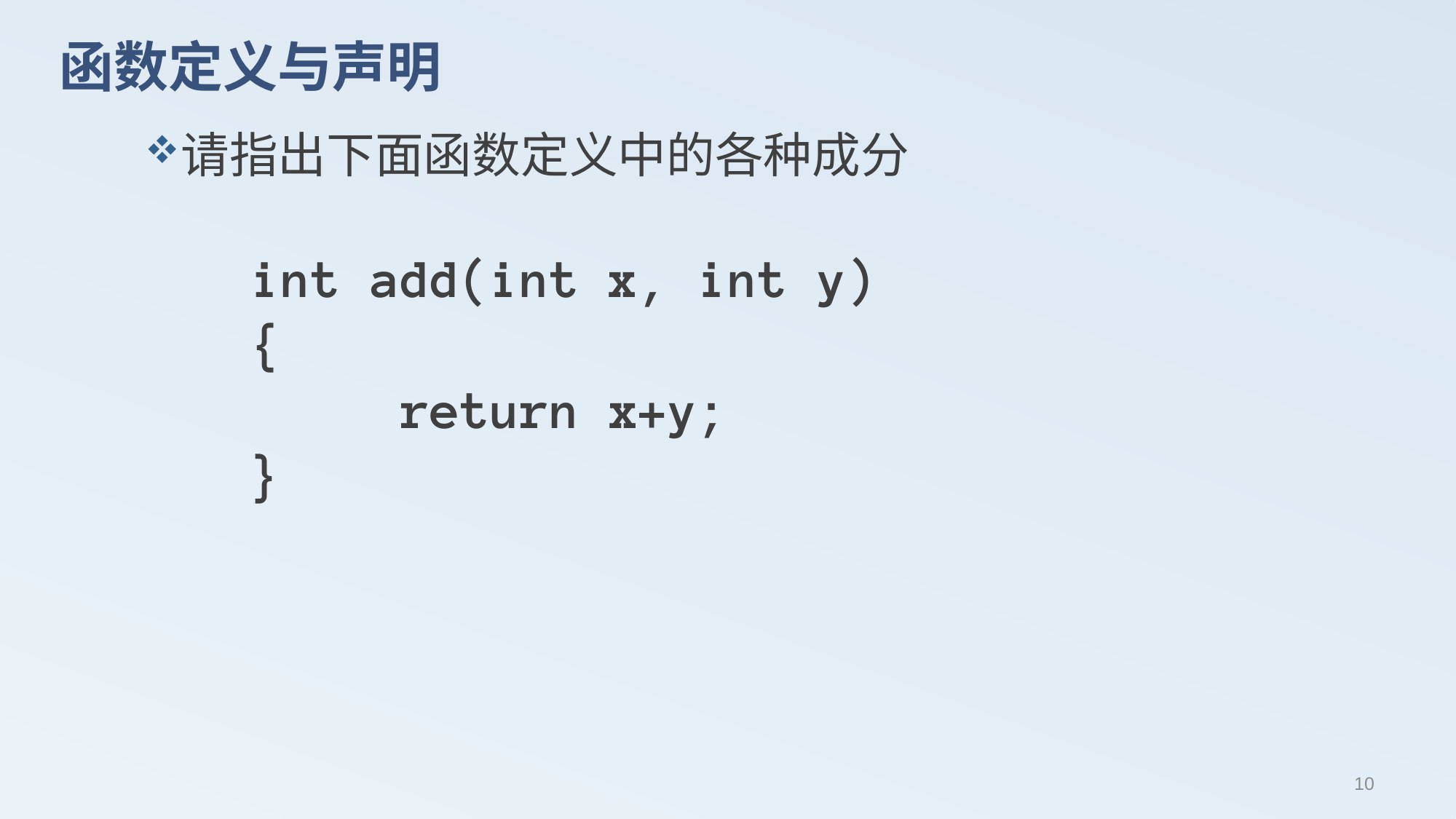

# 函数定义与声明
请指出下面函数定义中的各种成分
int add(int x, int y)
{
     return x+y;
}